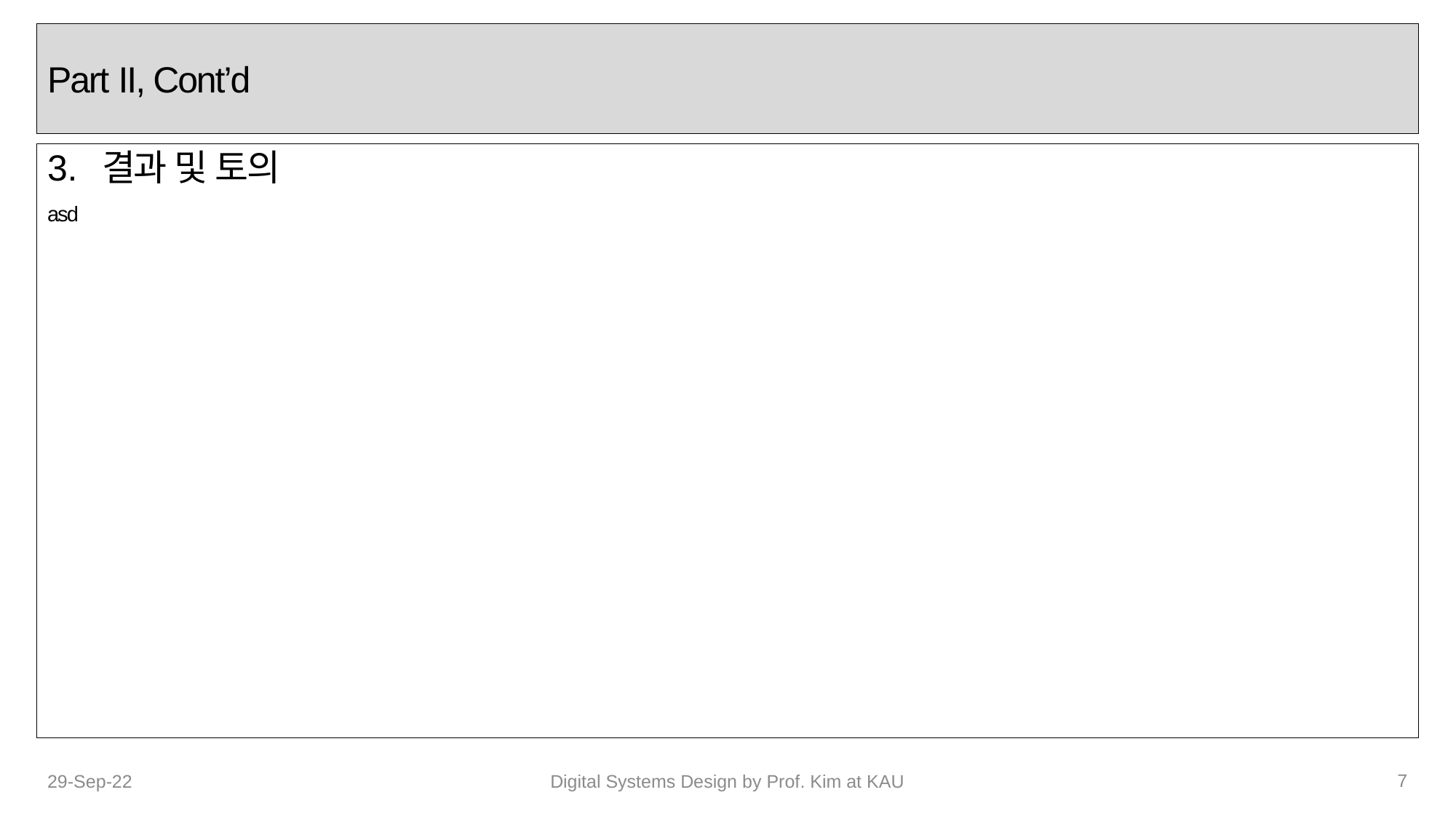

# Part II, Cont’d
결과 및 토의
asd
7
29-Sep-22
Digital Systems Design by Prof. Kim at KAU